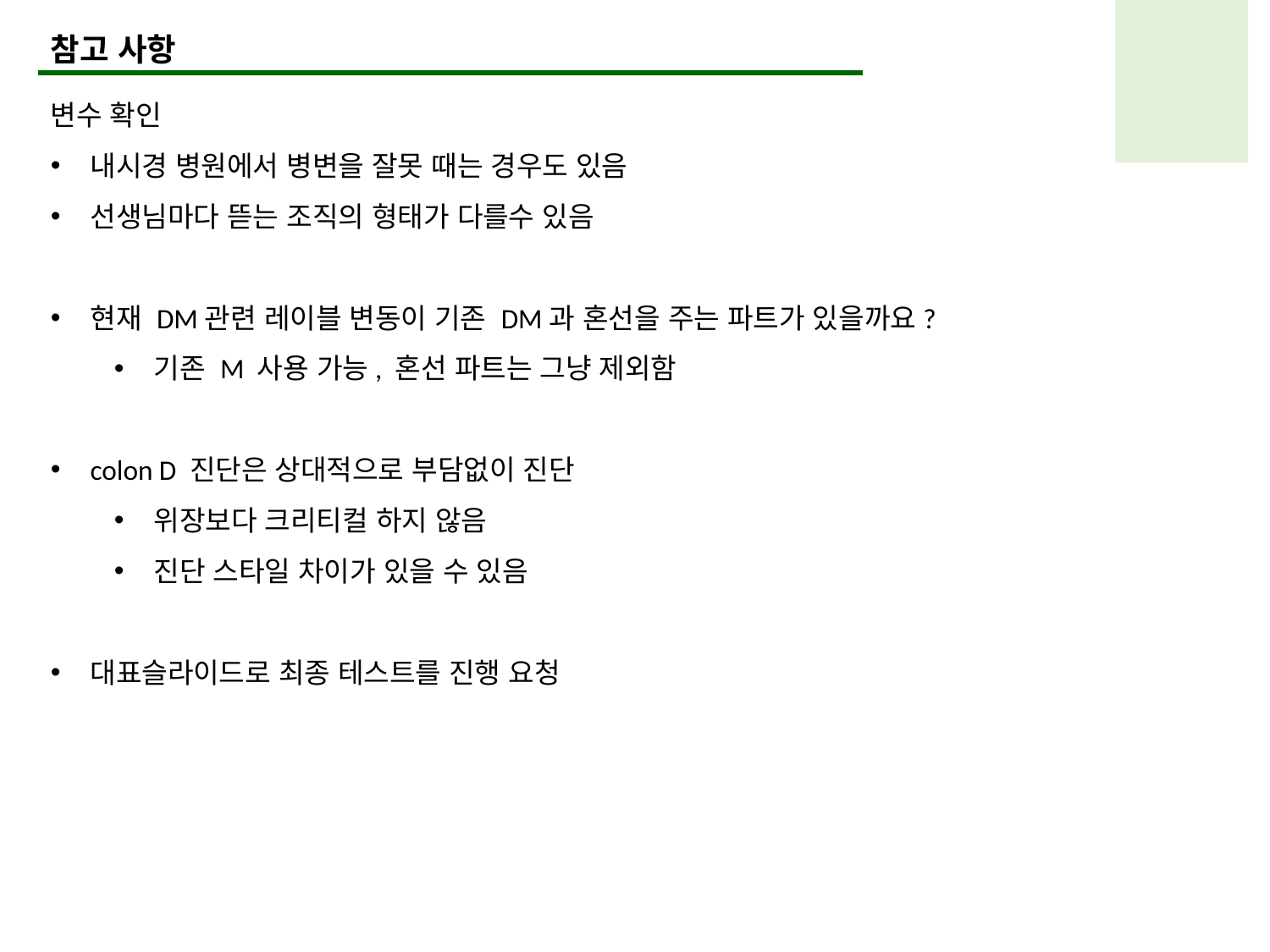

참고 사항
변수 확인
내시경 병원에서 병변을 잘못 때는 경우도 있음
선생님마다 뜯는 조직의 형태가 다를수 있음

현재 DM관련 레이블 변동이 기존 DM과 혼선을 주는 파트가 있을까요?
기존 M 사용 가능, 혼선 파트는 그냥 제외함

colon D 진단은 상대적으로 부담없이 진단
위장보다 크리티컬 하지 않음
진단 스타일 차이가 있을 수 있음

대표슬라이드로 최종 테스트를 진행 요청